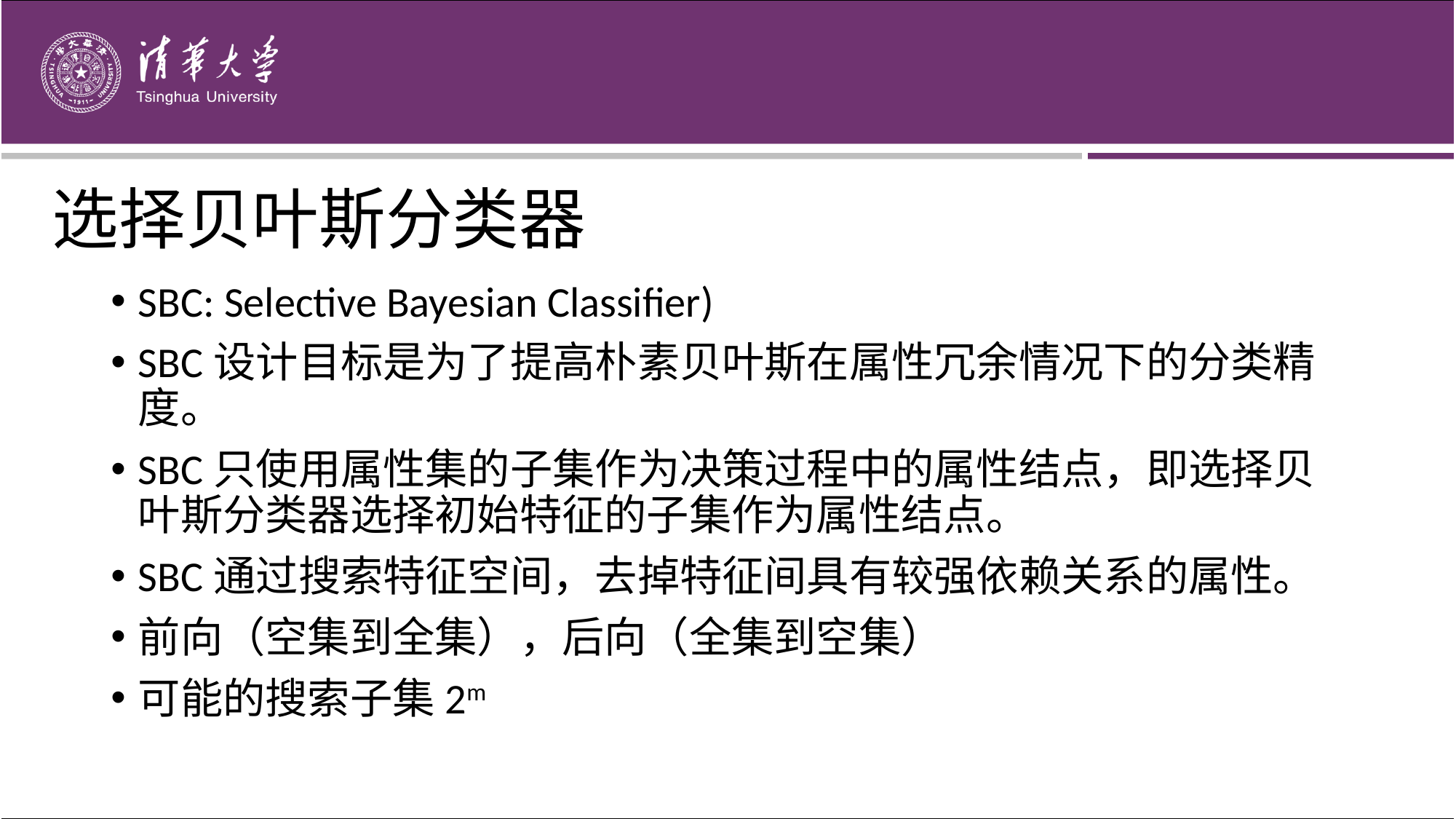

选择贝叶斯分类器
SBC: Selective Bayesian Classifier)
SBC设计目标是为了提高朴素贝叶斯在属性冗余情况下的分类精度。
SBC只使用属性集的子集作为决策过程中的属性结点，即选择贝叶斯分类器选择初始特征的子集作为属性结点。
SBC通过搜索特征空间，去掉特征间具有较强依赖关系的属性。
前向（空集到全集），后向（全集到空集）
可能的搜索子集2m